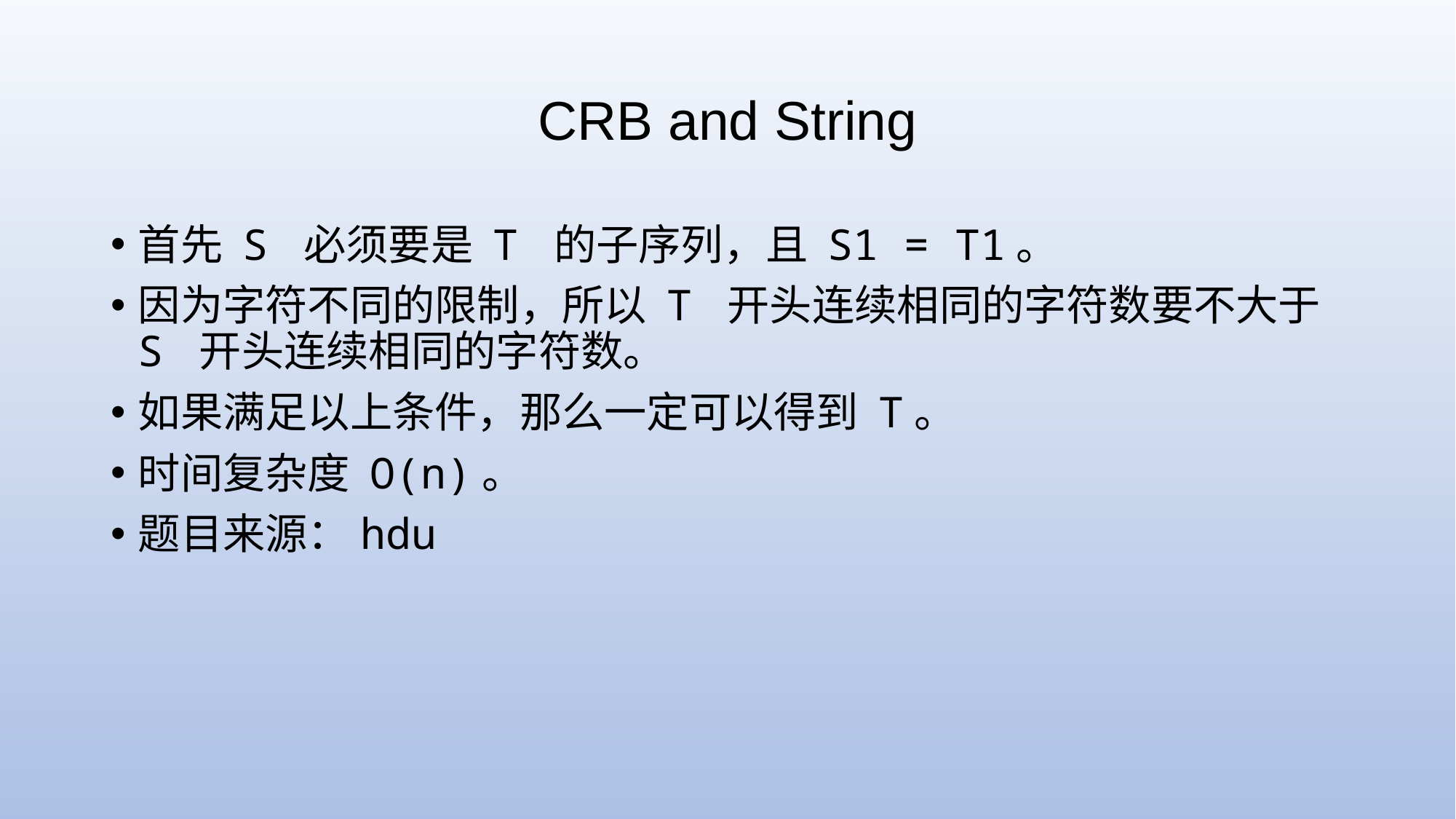

# CRB and String
首先 S 必须要是 T 的子序列，且 S1 = T1。
因为字符不同的限制，所以 T 开头连续相同的字符数要不大于 S 开头连续相同的字符数。
如果满足以上条件，那么一定可以得到 T。
时间复杂度 O(n)。
题目来源：hdu